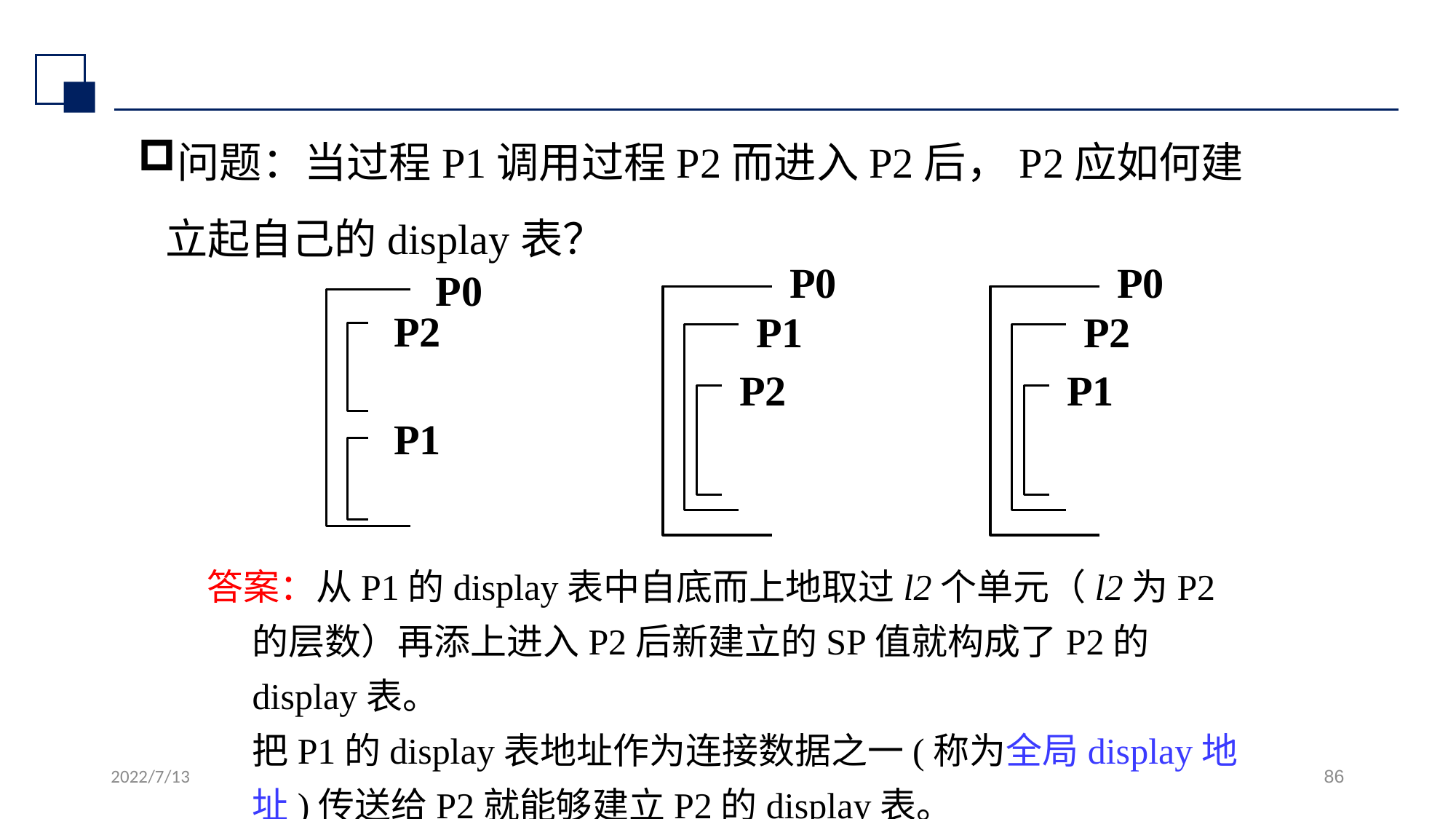

#
问题：当过程P1调用过程P2而进入P2后，P2应如何建立起自己的display表？
P0

P1

P2

P0

P2

P1

P0

P2

P1

答案：从P1的display表中自底而上地取过l2个单元（l2为P2的层数）再添上进入P2后新建立的SP值就构成了P2的display表。
	把P1的display表地址作为连接数据之一(称为全局display地址)传送给P2就能够建立P2的display表。
2022/7/13
86